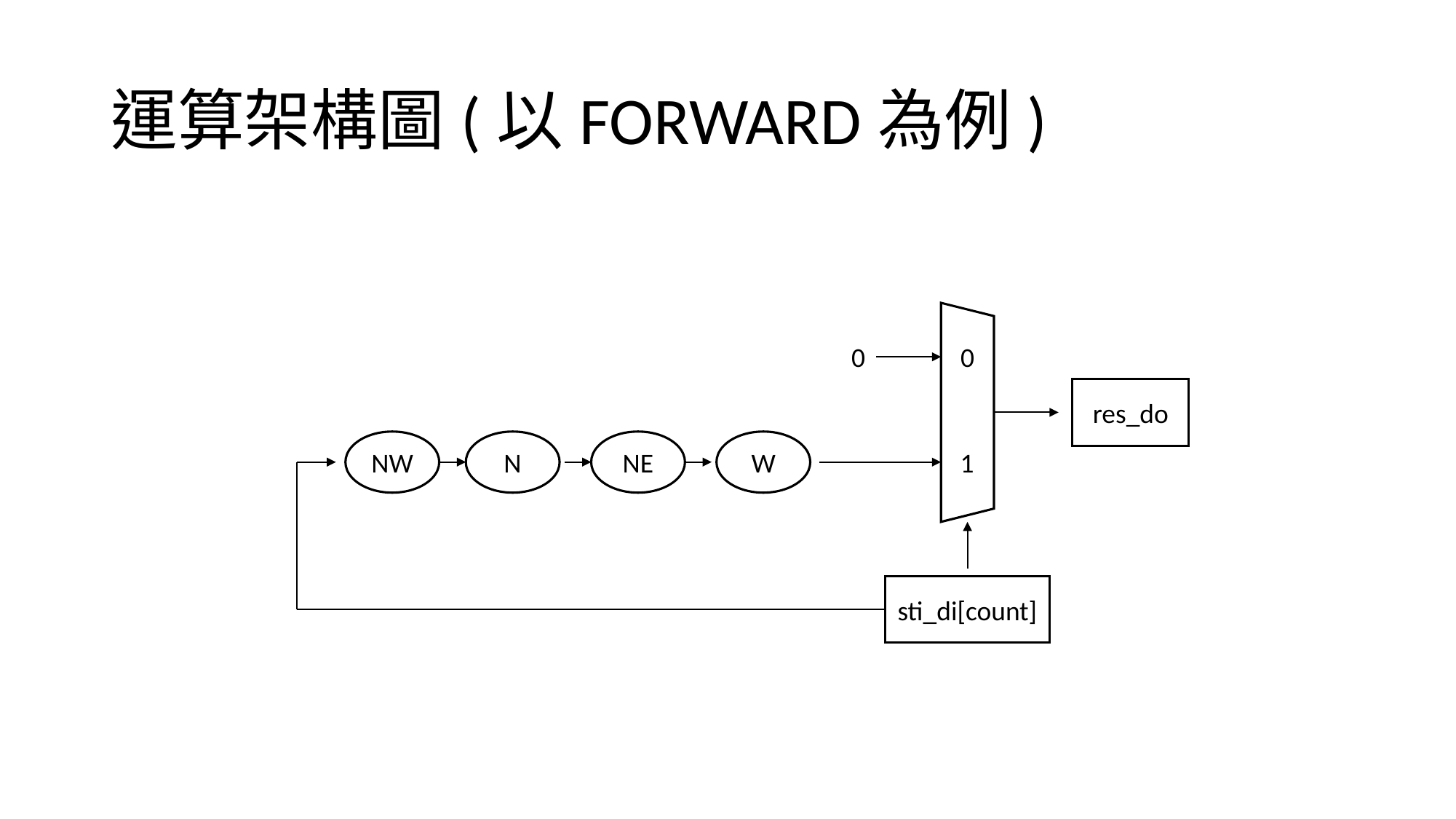

# 運算架構圖(以FORWARD為例)
0
0
res_do

NW
N
NE
W
1
sti_di[count]